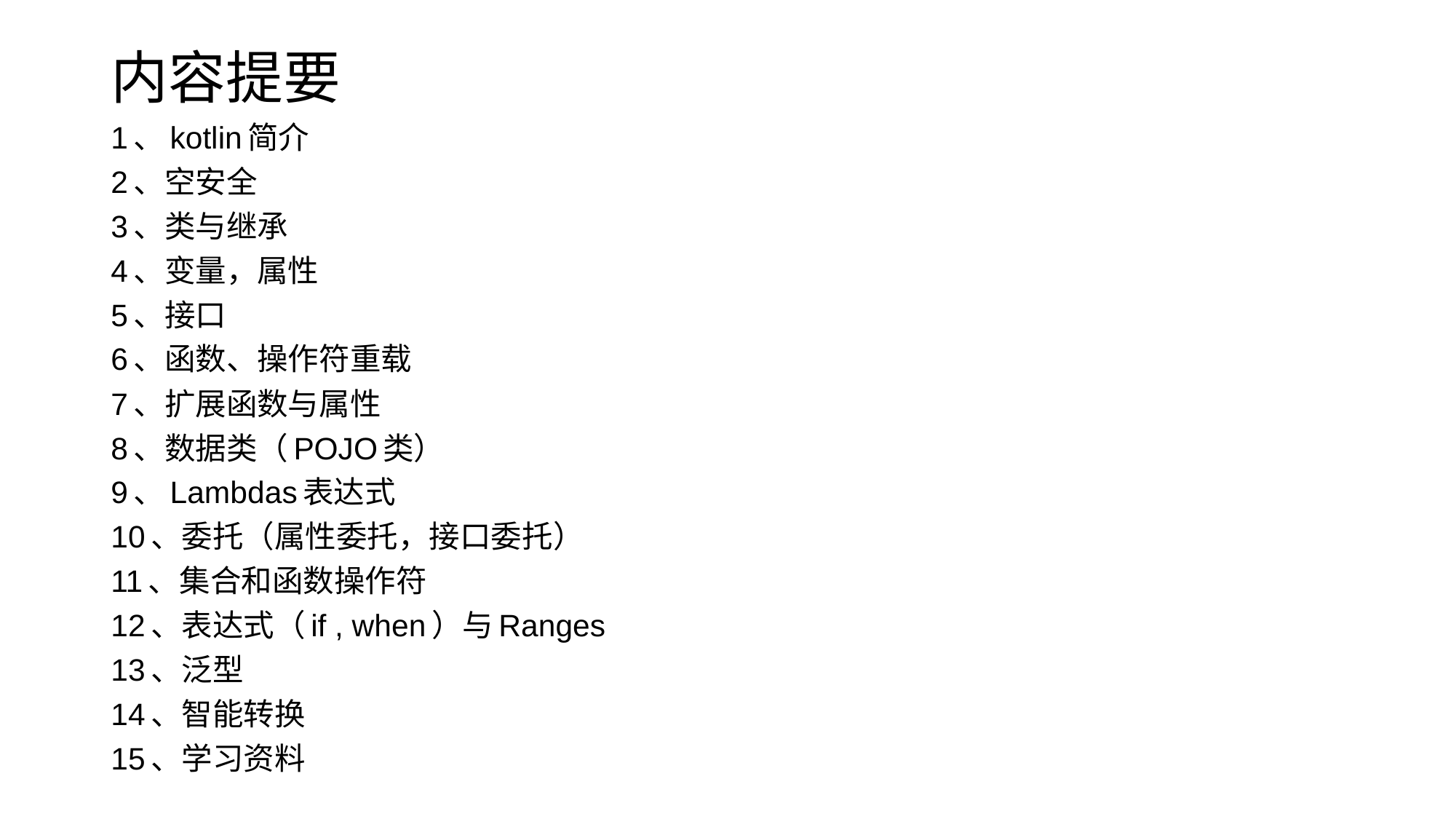

# 内容提要
1、kotlin简介
2、空安全
3、类与继承
4、变量，属性
5、接口
6、函数、操作符重载
7、扩展函数与属性
8、数据类（POJO类）
9、Lambdas表达式
10、委托（属性委托，接口委托）
11、集合和函数操作符
12、表达式（if , when）与Ranges
13、泛型
14、智能转换
15、学习资料